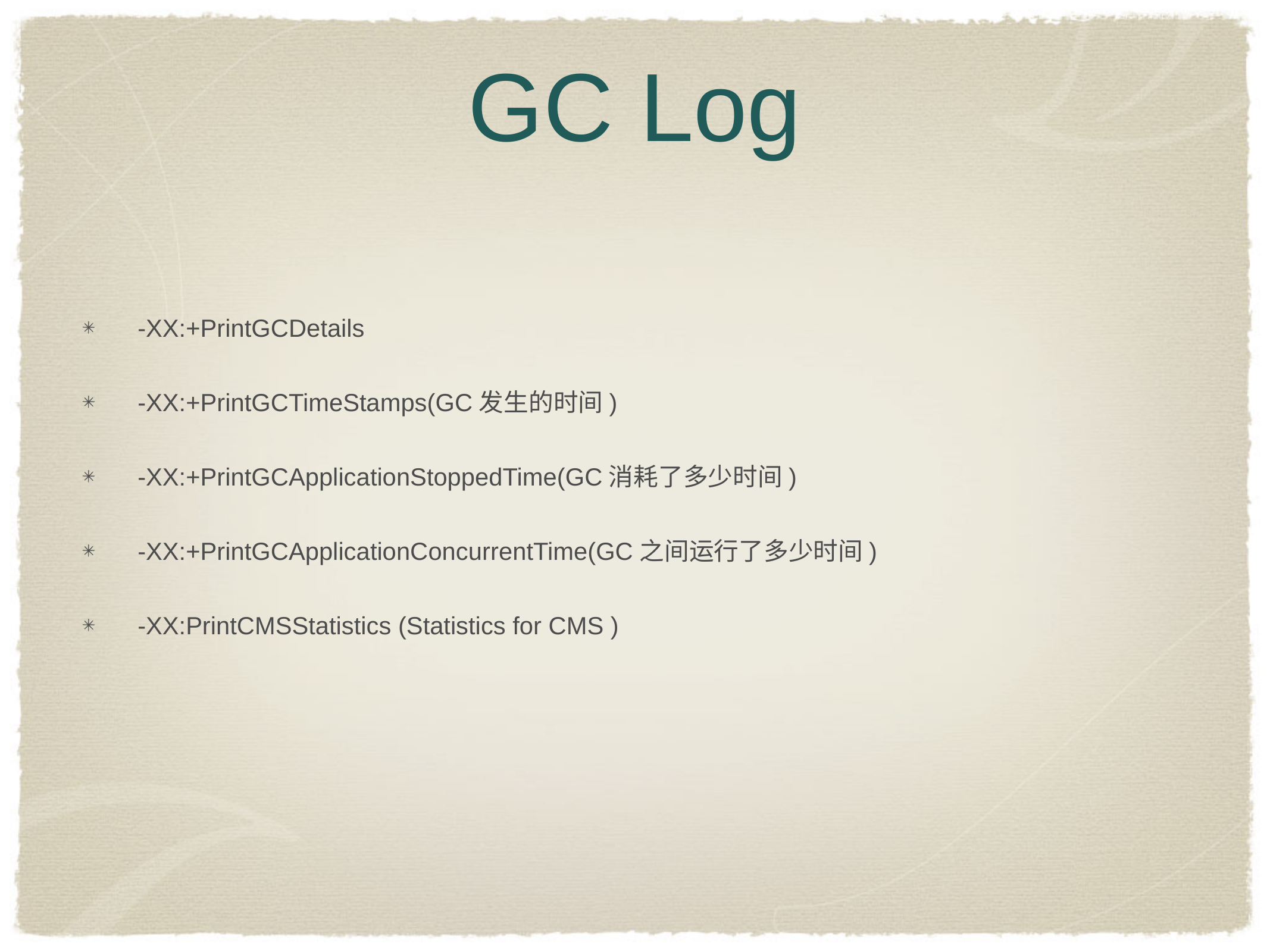

# GC Log
-XX:+PrintGCDetails
-XX:+PrintGCTimeStamps(GC发生的时间)
-XX:+PrintGCApplicationStoppedTime(GC消耗了多少时间)
-XX:+PrintGCApplicationConcurrentTime(GC之间运行了多少时间)
-XX:PrintCMSStatistics (Statistics for CMS )